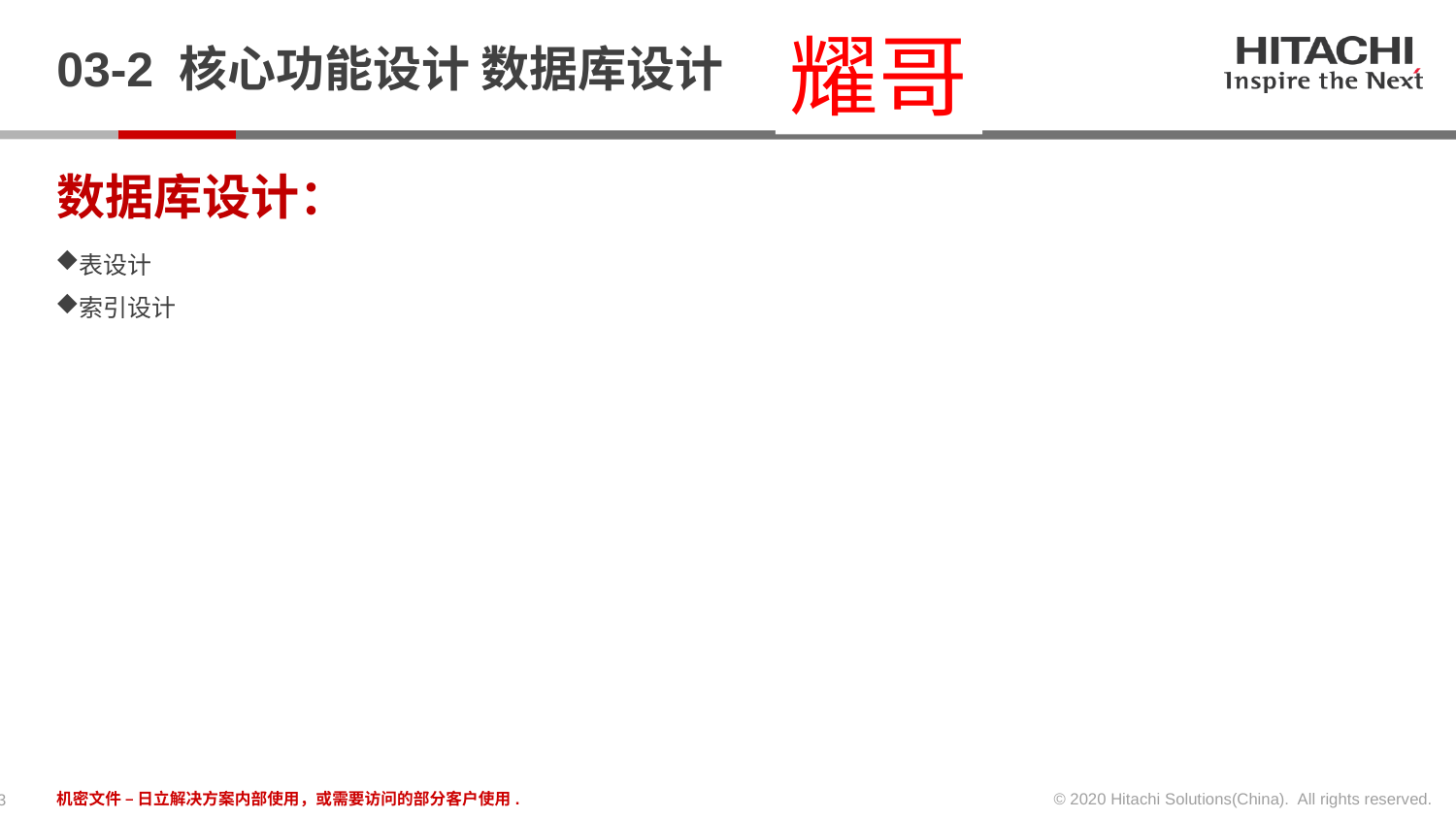

耀哥
# 03-2 核心功能设计 数据库设计
数据库设计：
表设计
索引设计